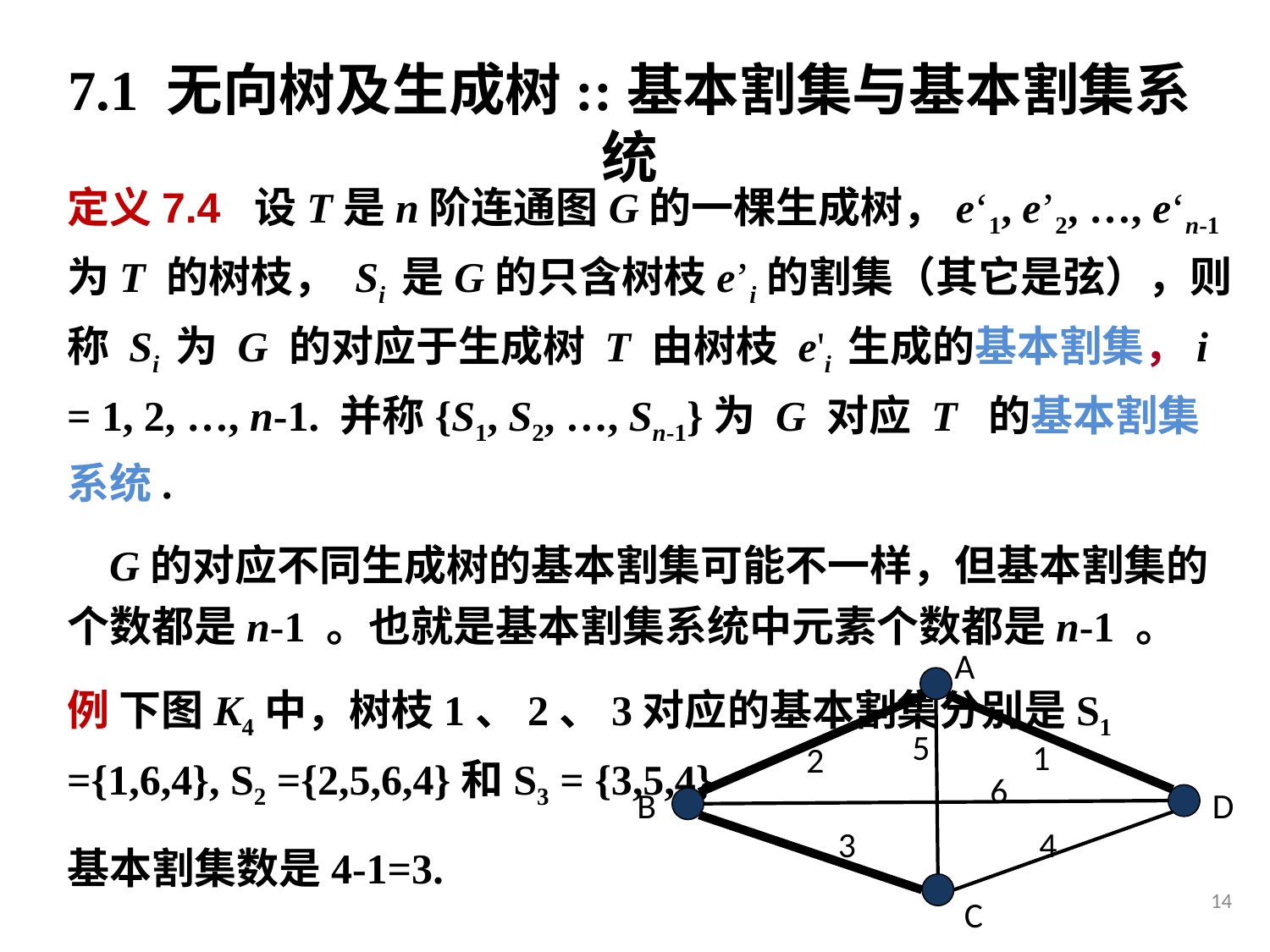

7.1 无向树及生成树::基本割集与基本割集系统
定义7.4  设T是n阶连通图G的一棵生成树，e‘1, e’2, …, e‘n-1为T 的树枝， Si 是G的只含树枝e’i的割集（其它是弦），则称 Si 为 G 的对应于生成树 T 由树枝 e'i 生成的基本割集，i = 1, 2, …, n-1. 并称{S1, S2, …, Sn-1}为 G 对应 T  的基本割集系统.
    G的对应不同生成树的基本割集可能不一样，但基本割集的个数都是n-1 。也就是基本割集系统中元素个数都是n-1 。
例 下图K4中，树枝1、2、3对应的基本割集分别是S1 ={1,6,4}, S2 ={2,5,6,4}和S3 = {3,5,4}
基本割集数是4-1=3.

A

5
1
2
6
B
D

3
4
14

C